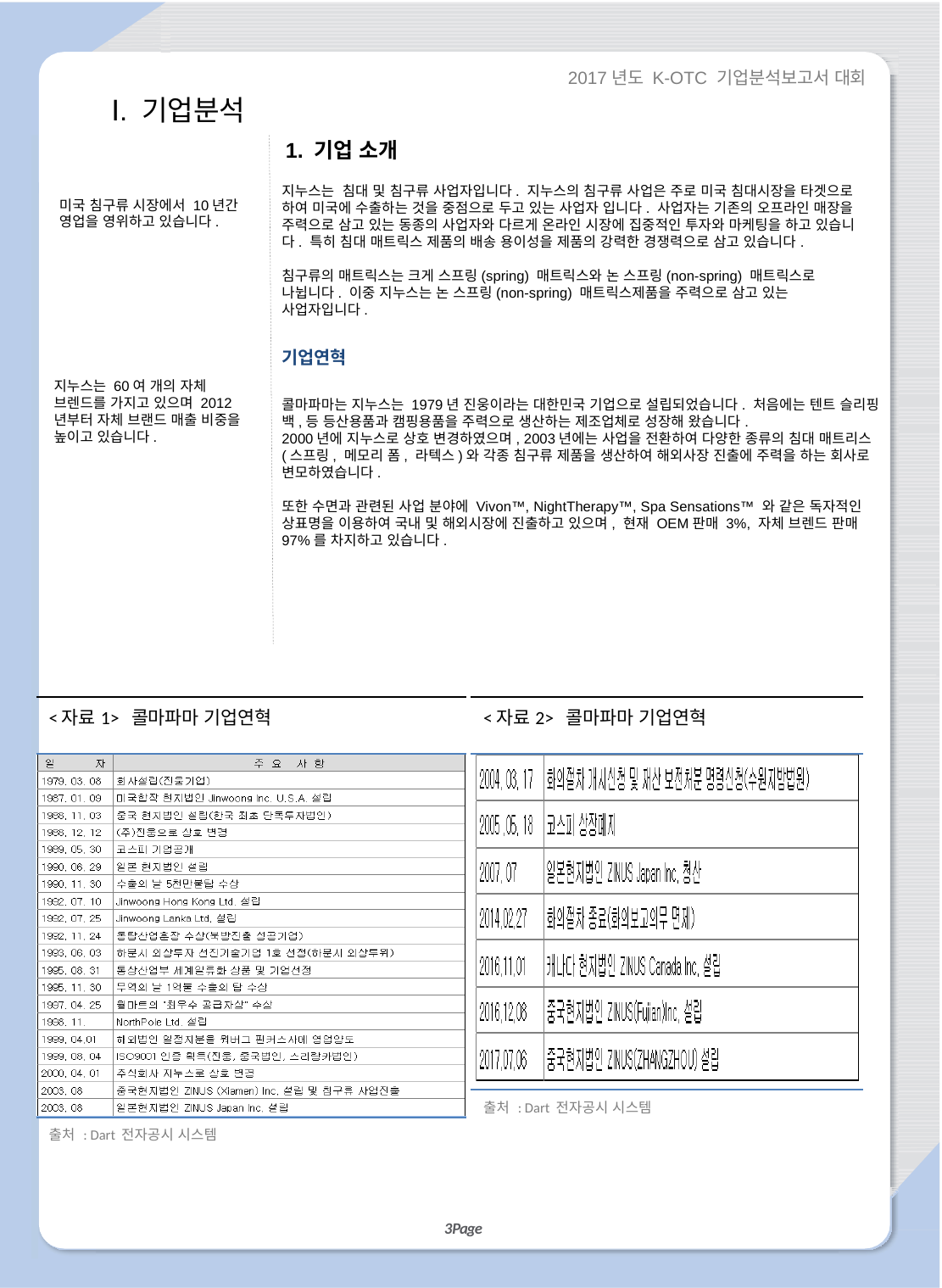

2017년도 K-OTC 기업분석보고서 대회
Ⅰ. 기업분석
1. 기업 소개

지누스는  침대 및 침구류 사업자입니다. 지누스의 침구류 사업은 주로 미국 침대시장을 타겟으로 하여 미국에 수출하는 것을 중점으로 두고 있는 사업자 입니다. 사업자는 기존의 오프라인 매장을 주력으로 삼고 있는 동종의 사업자와 다르게 온라인 시장에 집중적인 투자와 마케팅을 하고 있습니다. 특히 침대 매트릭스 제품의 배송 용이성을 제품의 강력한 경쟁력으로 삼고 있습니다.

침구류의 매트릭스는 크게 스프링(spring) 매트릭스와 논 스프링(non-spring) 매트릭스로 나뉩니다. 이중 지누스는 논 스프링(non-spring) 매트릭스제품을 주력으로 삼고 있는 사업자입니다.

미국 침구류 시장에서 10년간
영업을 영위하고 있습니다.
기업연혁
지누스는 60여 개의 자체 브렌드를 가지고 있으며 2012년부터 자체 브랜드 매출 비중을 높이고 있습니다.
콜마파마는 지누스는 1979년 진웅이라는 대한민국 기업으로 설립되었습니다. 처음에는 텐트 슬리핑 백,등 등산용품과 캠핑용품을 주력으로 생산하는 제조업체로 성장해 왔습니다.
2000년에 지누스로 상호 변경하였으며, 2003년에는 사업을 전환하여 다양한 종류의 침대 매트리스(스프링, 메모리 폼, 라텍스)와 각종 침구류 제품을 생산하여 해외사장 진출에 주력을 하는 회사로 변모하였습니다.

또한 수면과 관련된 사업 분야에 Vivon™, NightTherapy™, Spa Sensations™ 와 같은 독자적인 상표명을 이용하여 국내 및 해외시장에 진출하고 있으며, 현재 OEM판매 3%, 자체 브렌드 판매 97%를 차지하고 있습니다.
| <자료1> 콜마파마 기업연혁 |
| --- |
|  |
| 출처 : Dart 전자공시 시스템 |
| <자료2> 콜마파마 기업연혁 |
| --- |
|  |
| 출처 : Dart 전자공시 시스템 |
3Page